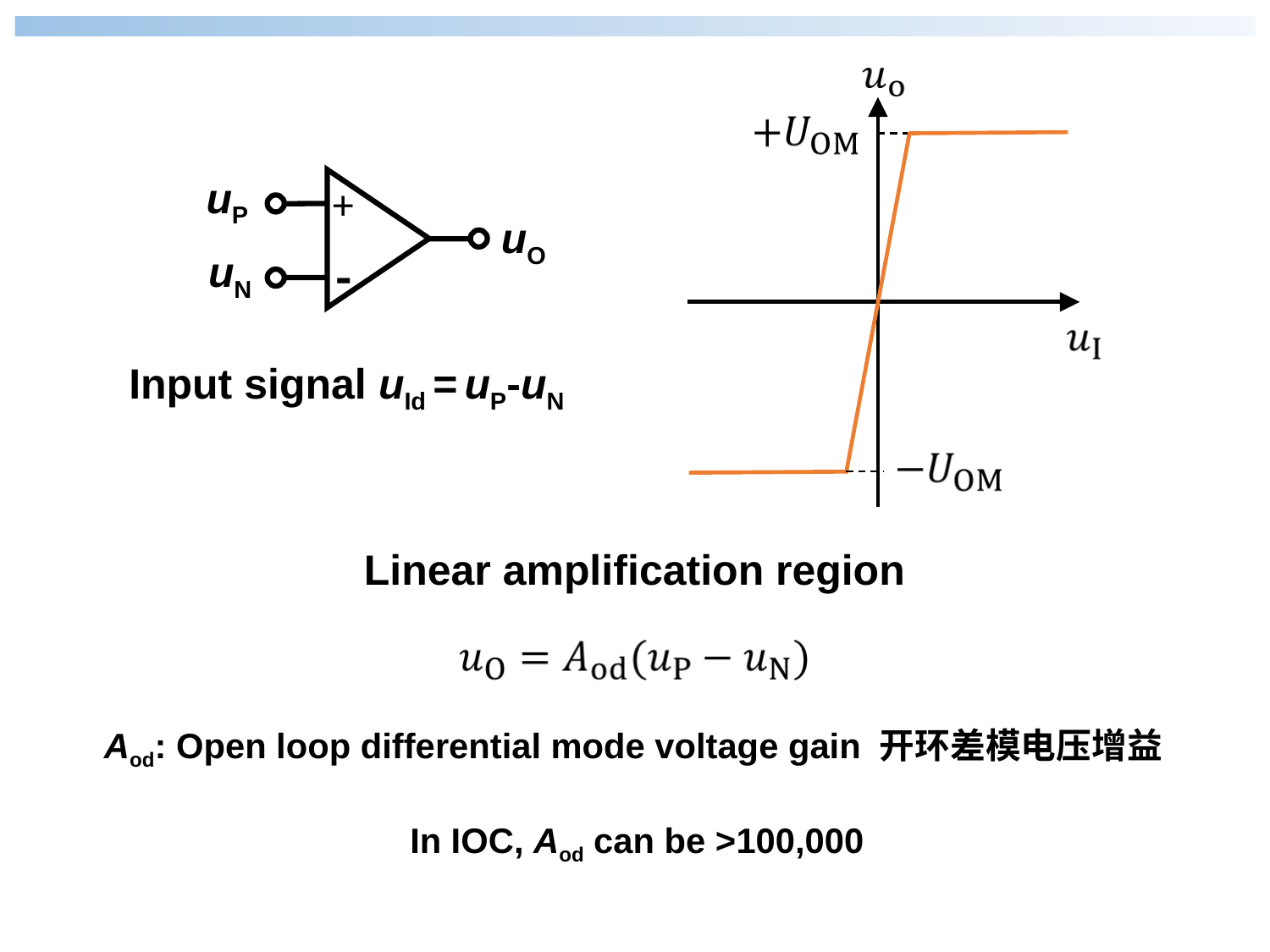

uP
+

-

uO
uN
Input signal uId = uP-uN
Linear amplification region

Aod: Open loop differential mode voltage gain 开环差模电压增益
In IOC, Aod can be >100,000